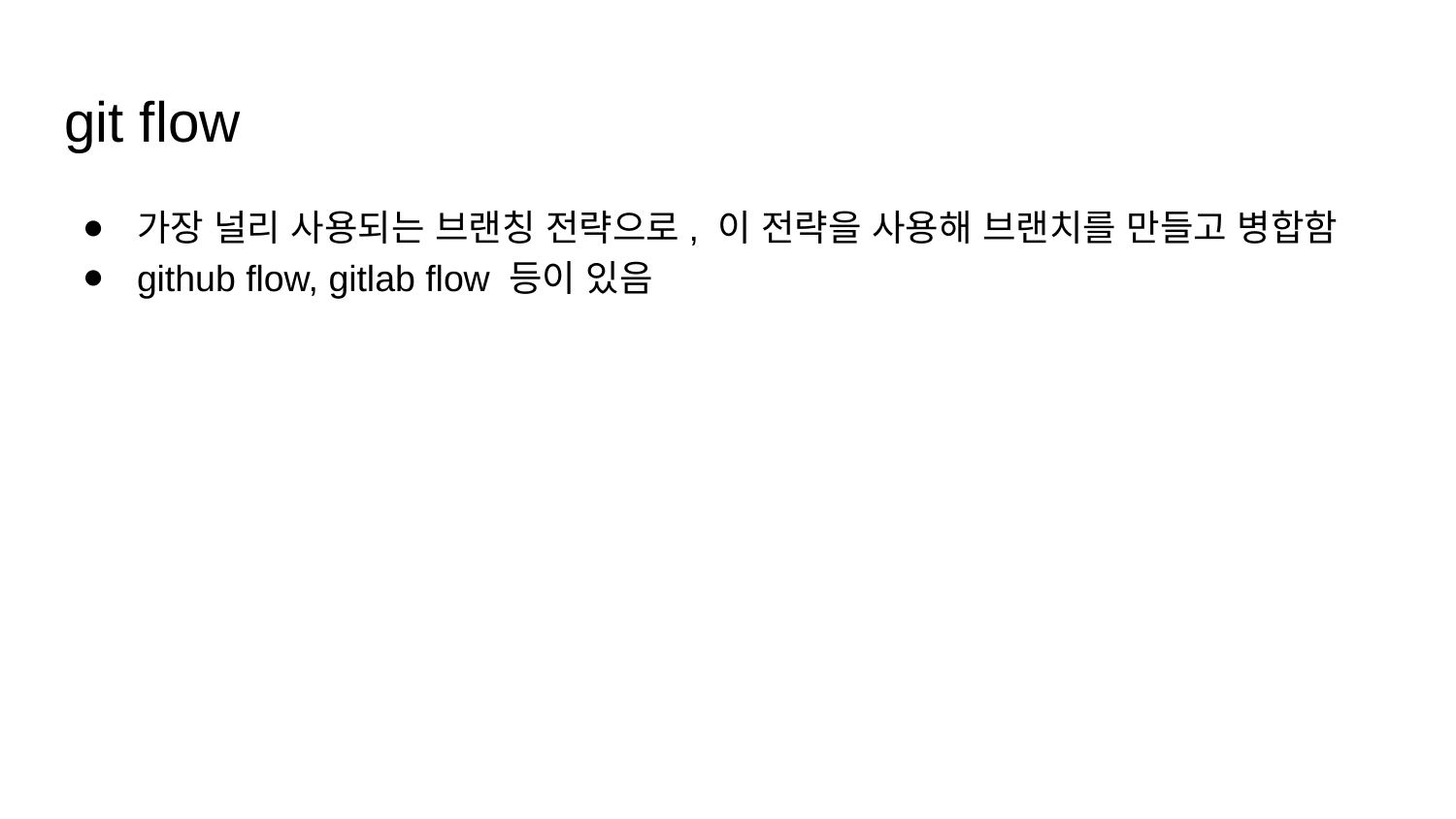

# git flow
가장 널리 사용되는 브랜칭 전략으로, 이 전략을 사용해 브랜치를 만들고 병합함
github flow, gitlab flow 등이 있음